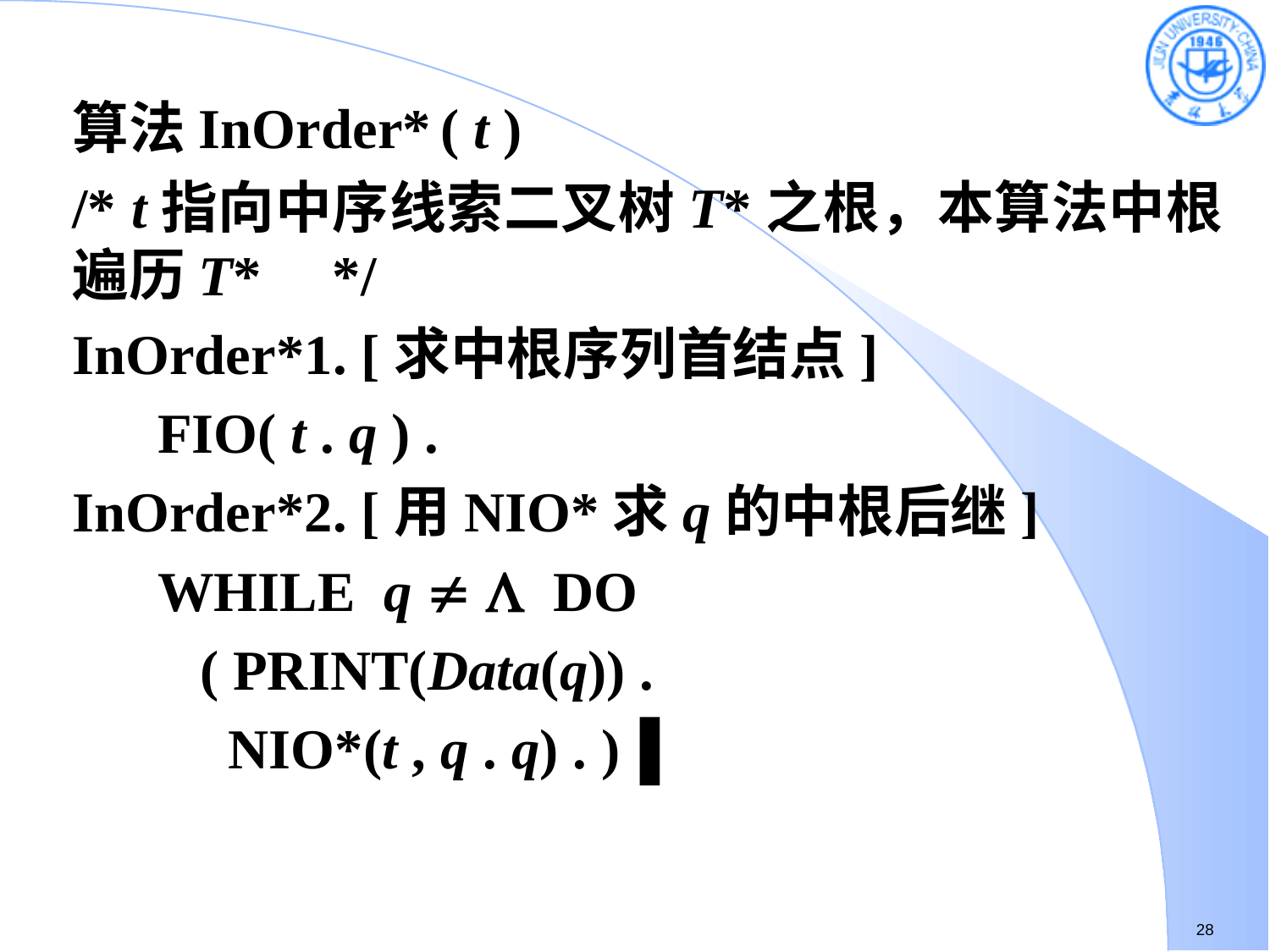

算法InOrder* ( t )
/* t指向中序线索二叉树T*之根，本算法中根遍历T*     */
InOrder*1. [求中根序列首结点]
      FIO( t . q ) .
InOrder*2. [用NIO*求q的中根后继]
      WHILE  q ≠ Λ  DO
         ( PRINT(Data(q)) .
           NIO*(t , q . q) . )▐